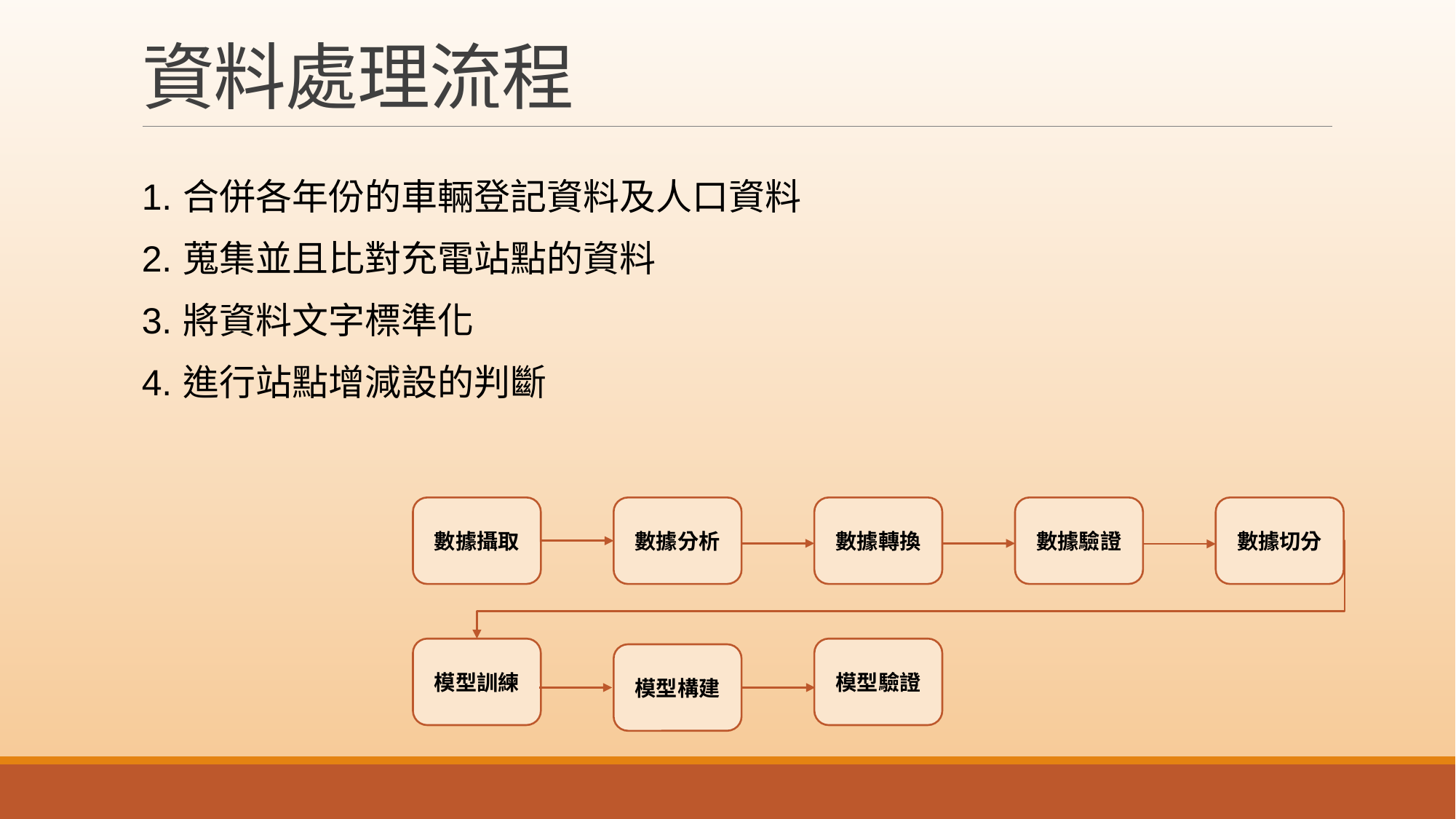

# 資料處理流程
合併各年份的車輛登記資料及人口資料
蒐集並且比對充電站點的資料
將資料文字標準化
進行站點增減設的判斷
數據攝取
數據分析
數據驗證
數據切分
數據轉換
模型訓練
模型驗證
模型構建